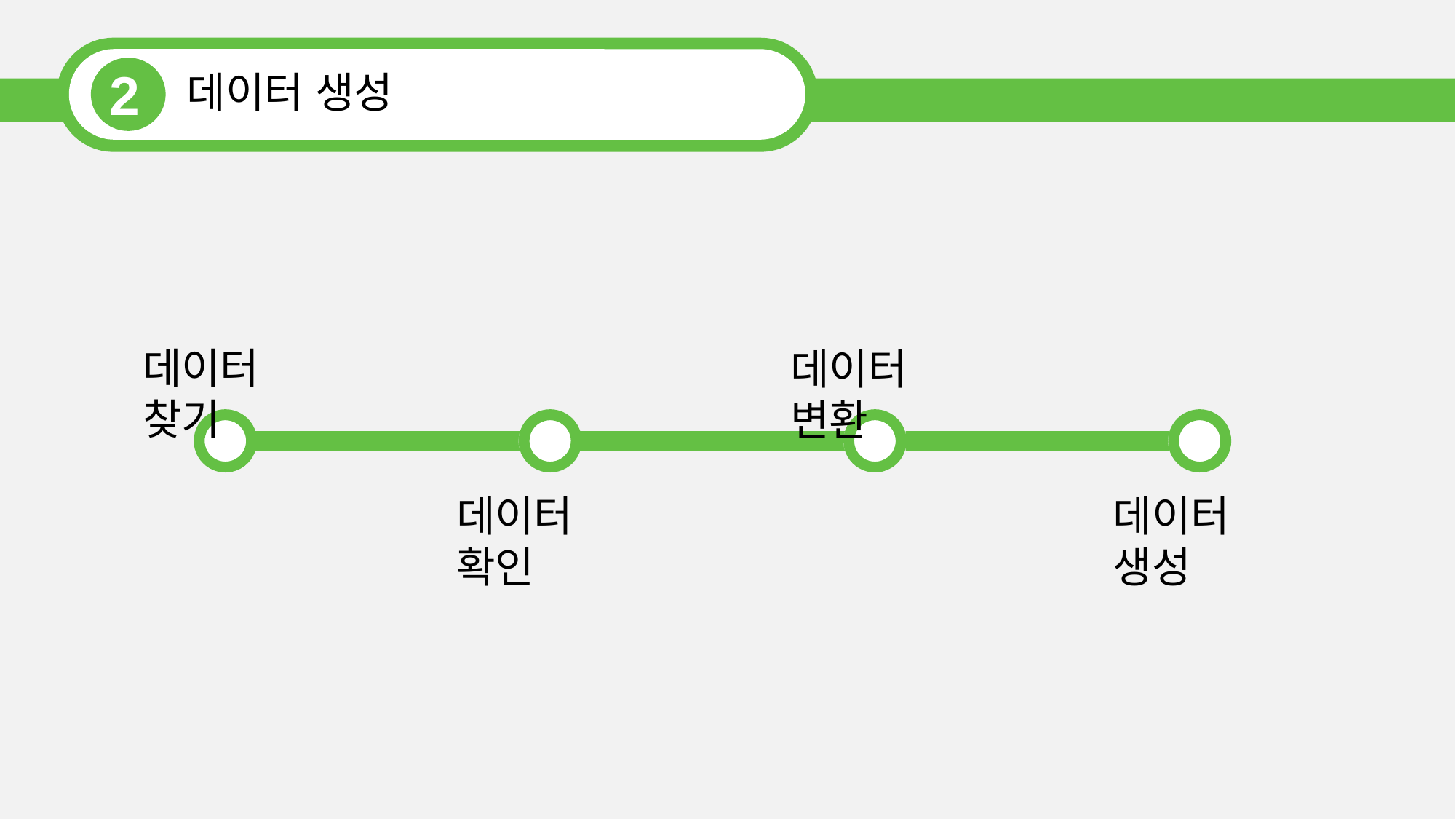

2

데이터 생성

데이터 찾기
데이터 변환

데이터 확인
데이터 생성